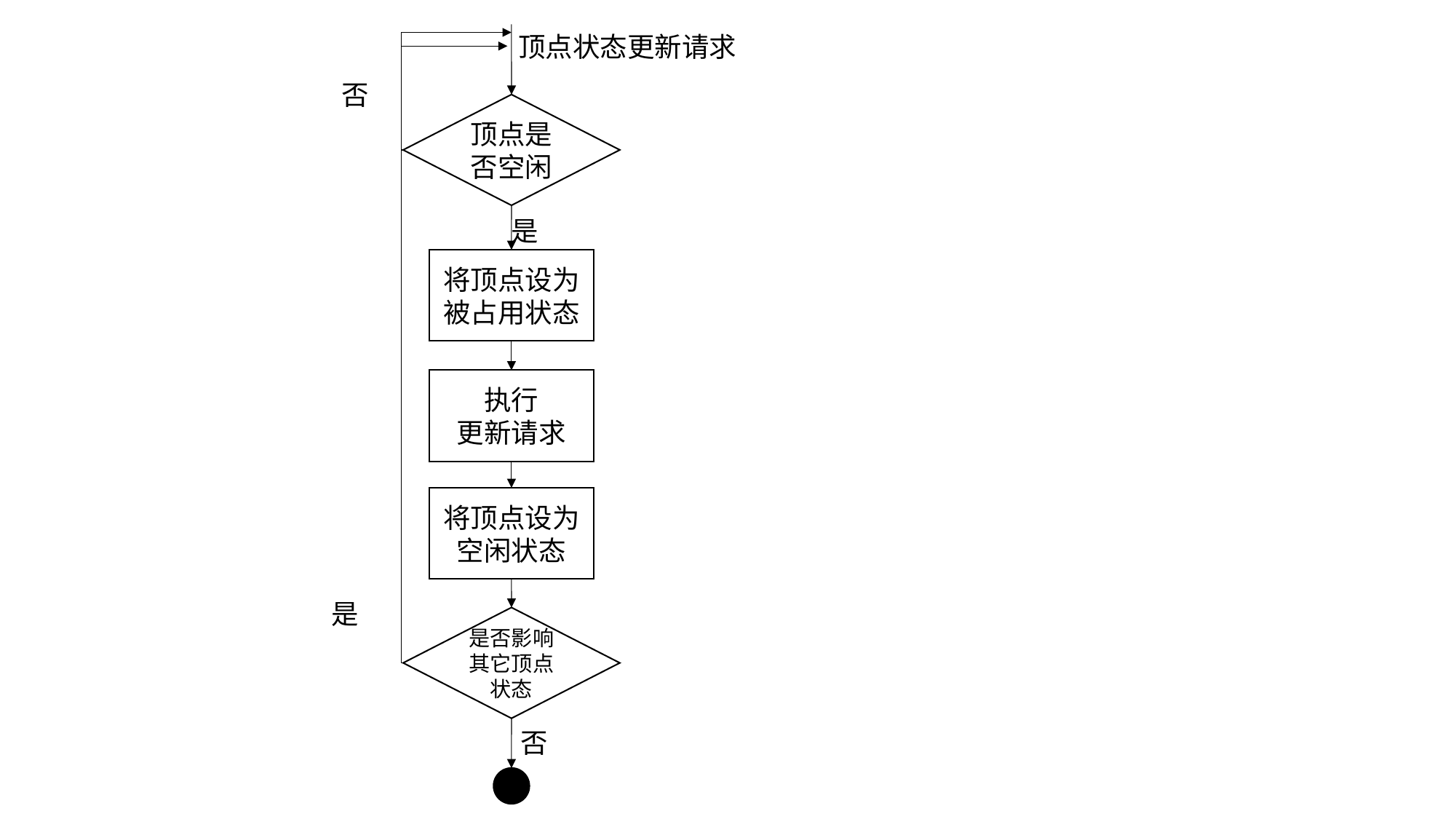

顶点状态更新请求
否
顶点是否空闲
是
将顶点设为被占用状态
执行
更新请求
将顶点设为空闲状态
是
是否影响其它顶点状态
否